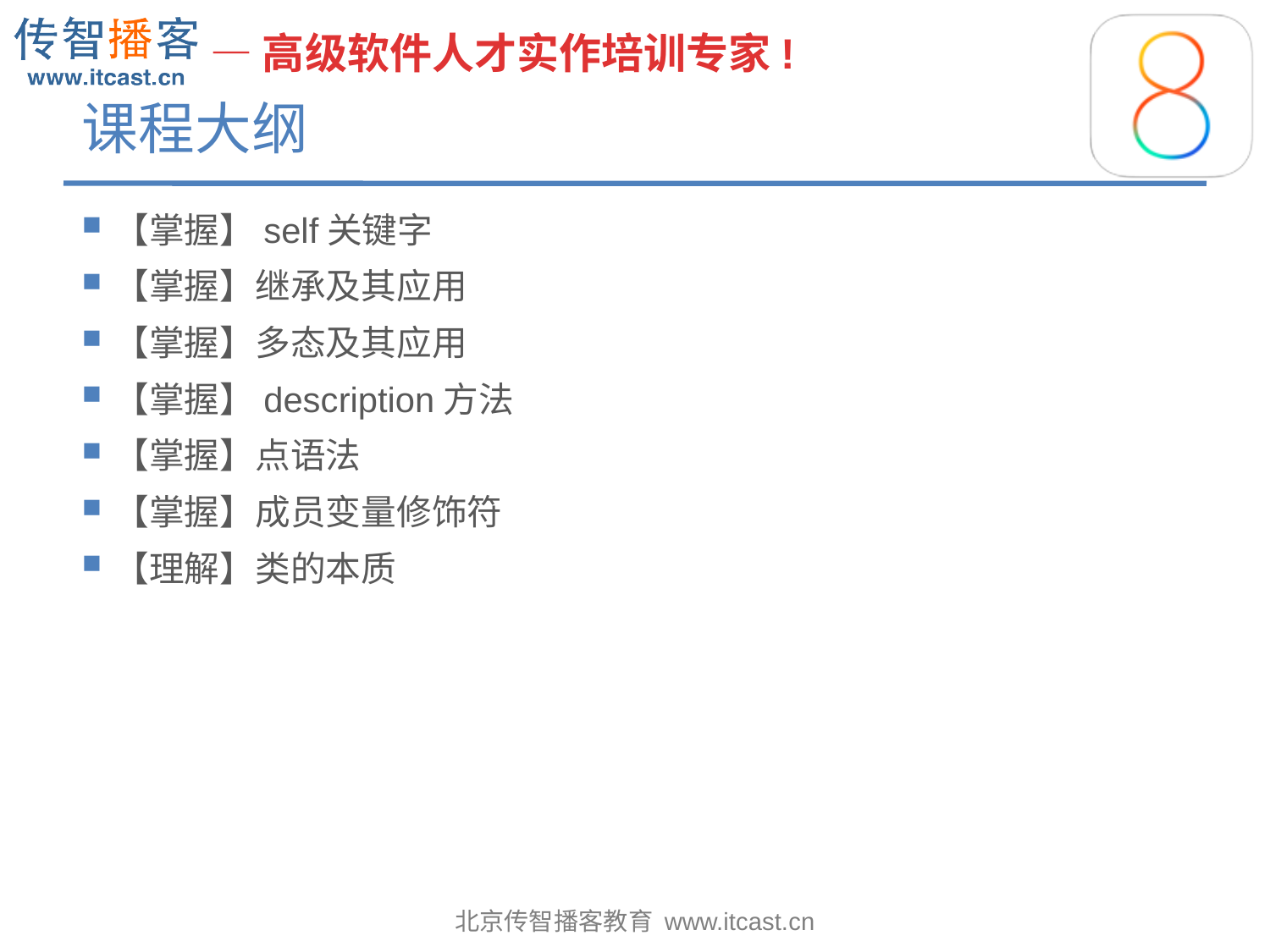

# 课程大纲
【掌握】self关键字
【掌握】继承及其应用
【掌握】多态及其应用
【掌握】description方法
【掌握】点语法
【掌握】成员变量修饰符
【理解】类的本质